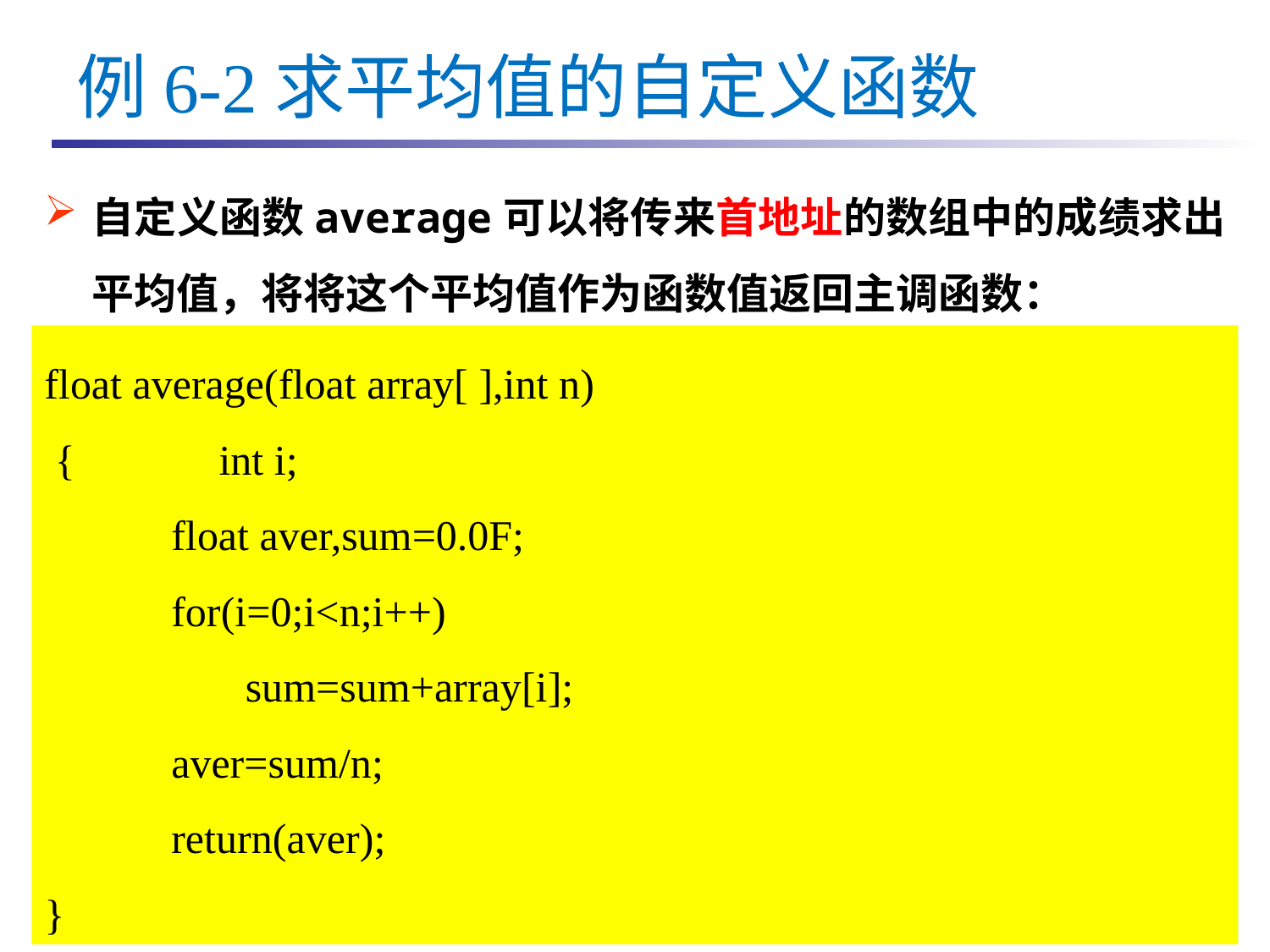

例6-2求平均值的自定义函数
自定义函数average可以将传来首地址的数组中的成绩求出平均值，将将这个平均值作为函数值返回主调函数：
float average(float array[ ],int n)
 { 		int i;
float aver,sum=0.0F;
for(i=0;i<n;i++)
       sum=sum+array[i];
aver=sum/n;
return(aver);
}
2023/11/13
王化雨 whuayu000@163.com 13306442222
98/23